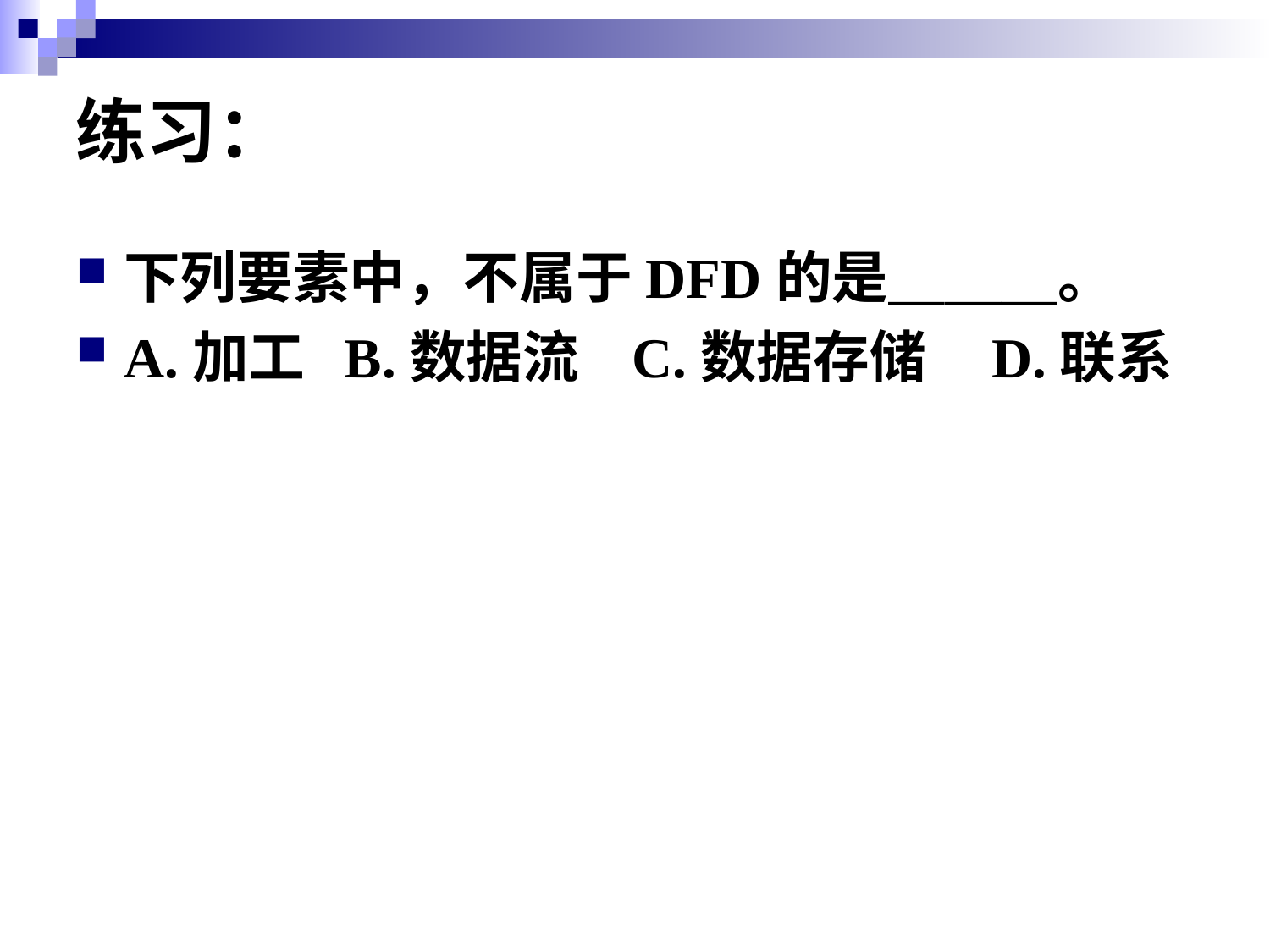

# 练习：
下列要素中，不属于DFD的是＿＿＿。
A.加工  B.数据流   C.数据存储    D.联系